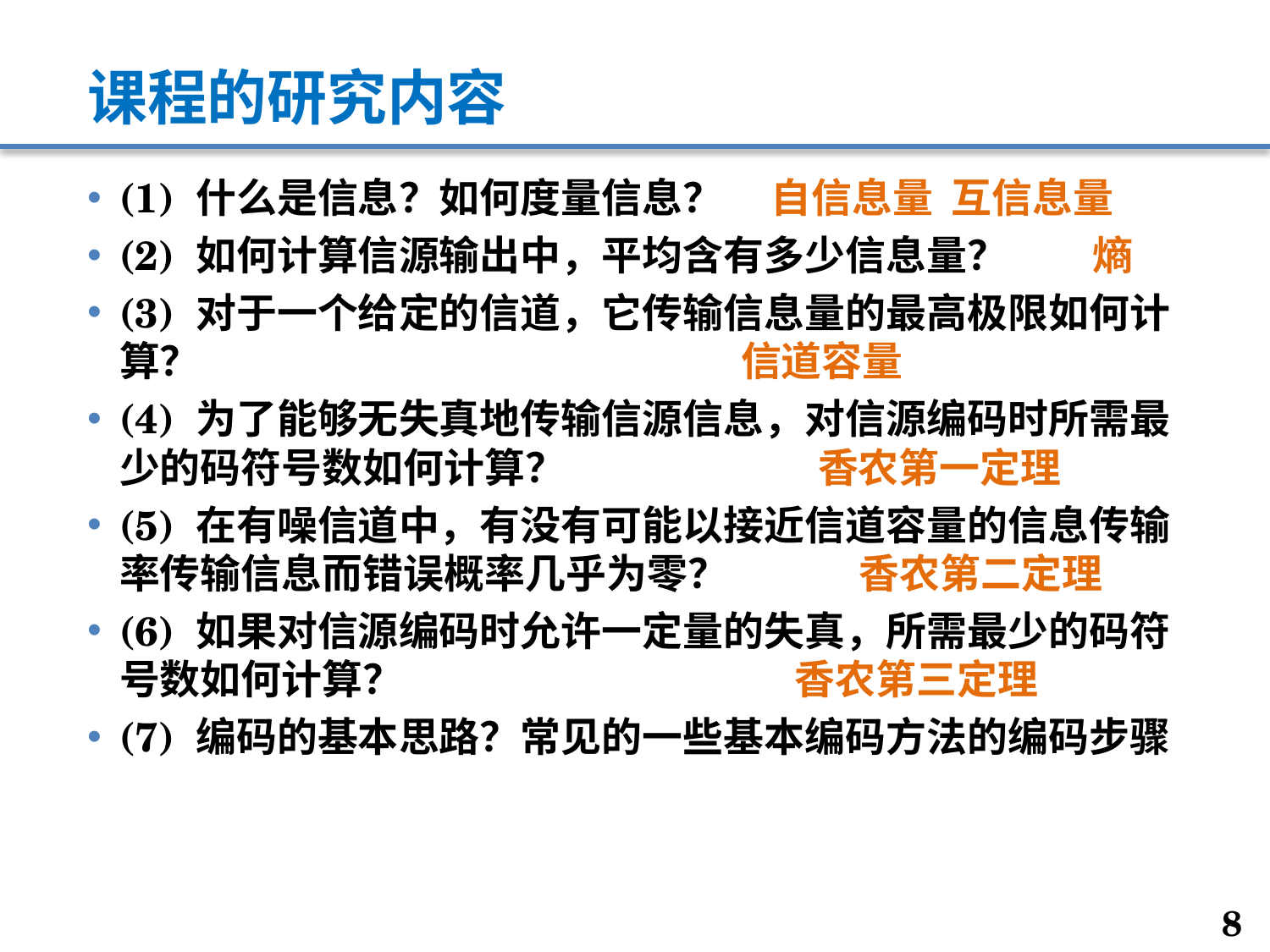

# 课程的研究内容
(1) 什么是信息？如何度量信息？     自信息量  互信息量
(2) 如何计算信源输出中，平均含有多少信息量？         熵
(3) 对于一个给定的信道，它传输信息量的最高极限如何计算？                                                          信道容量
(4) 为了能够无失真地传输信源信息，对信源编码时所需最少的码符号数如何计算？                           香农第一定理
(5) 在有噪信道中，有没有可能以接近信道容量的信息传输率传输信息而错误概率几乎为零？              香农第二定理
(6) 如果对信源编码时允许一定量的失真，所需最少的码符号数如何计算？                                          香农第三定理
(7) 编码的基本思路？常见的一些基本编码方法的编码步骤

8